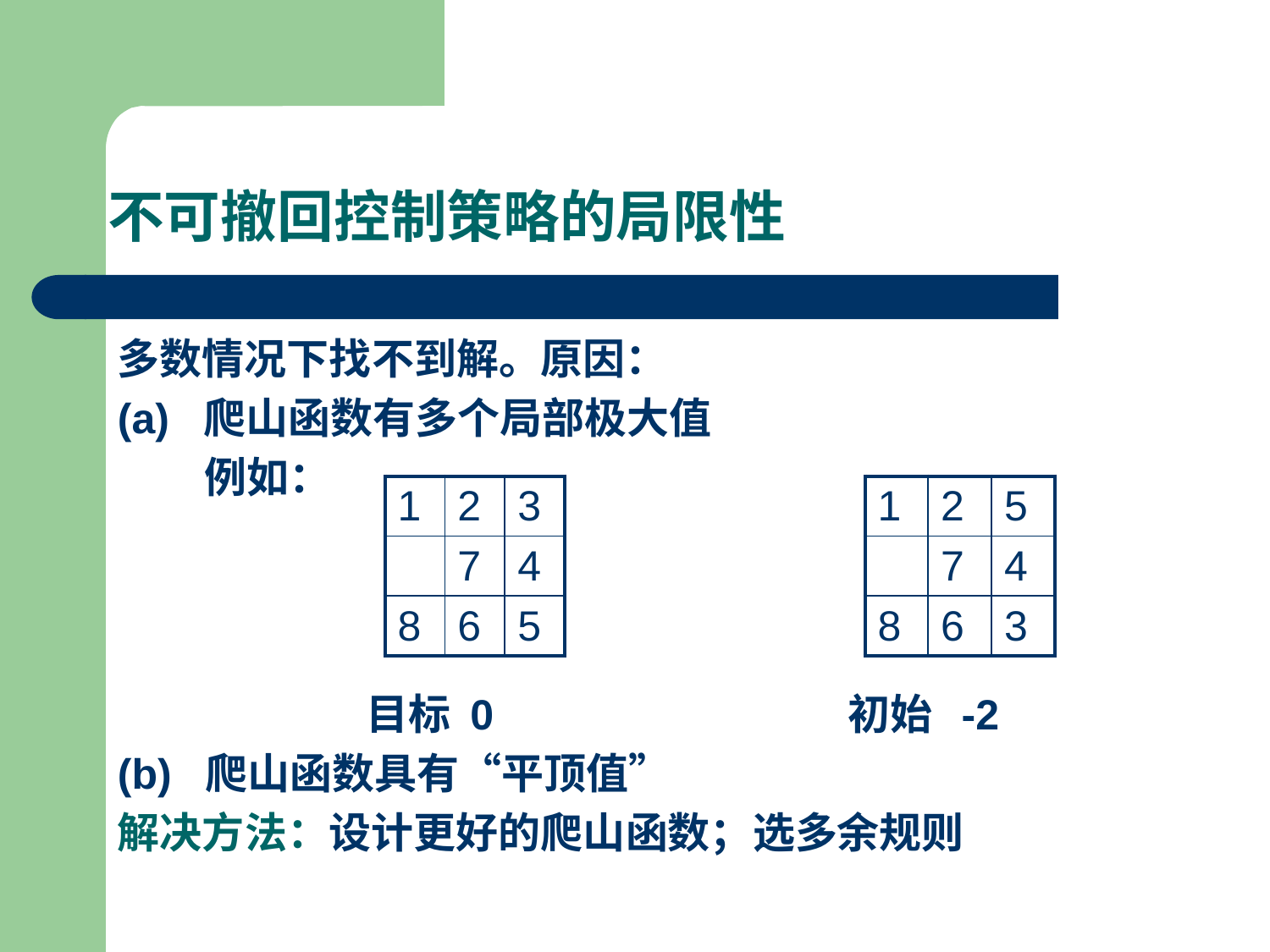

# 不可撤回控制策略的局限性
多数情况下找不到解。原因：
(a)  爬山函数有多个局部极大值
        例如：

                         目标 0                             初始  -2
(b)  爬山函数具有“平顶值”
解决方法：设计更好的爬山函数；选多余规则
| 1 | 2 | 3 |
| --- | --- | --- |
|  | 7 | 4 |
| 8 | 6 | 5 |
| 1 | 2 | 5 |
| --- | --- | --- |
|  | 7 | 4 |
| 8 | 6 | 3 |
25